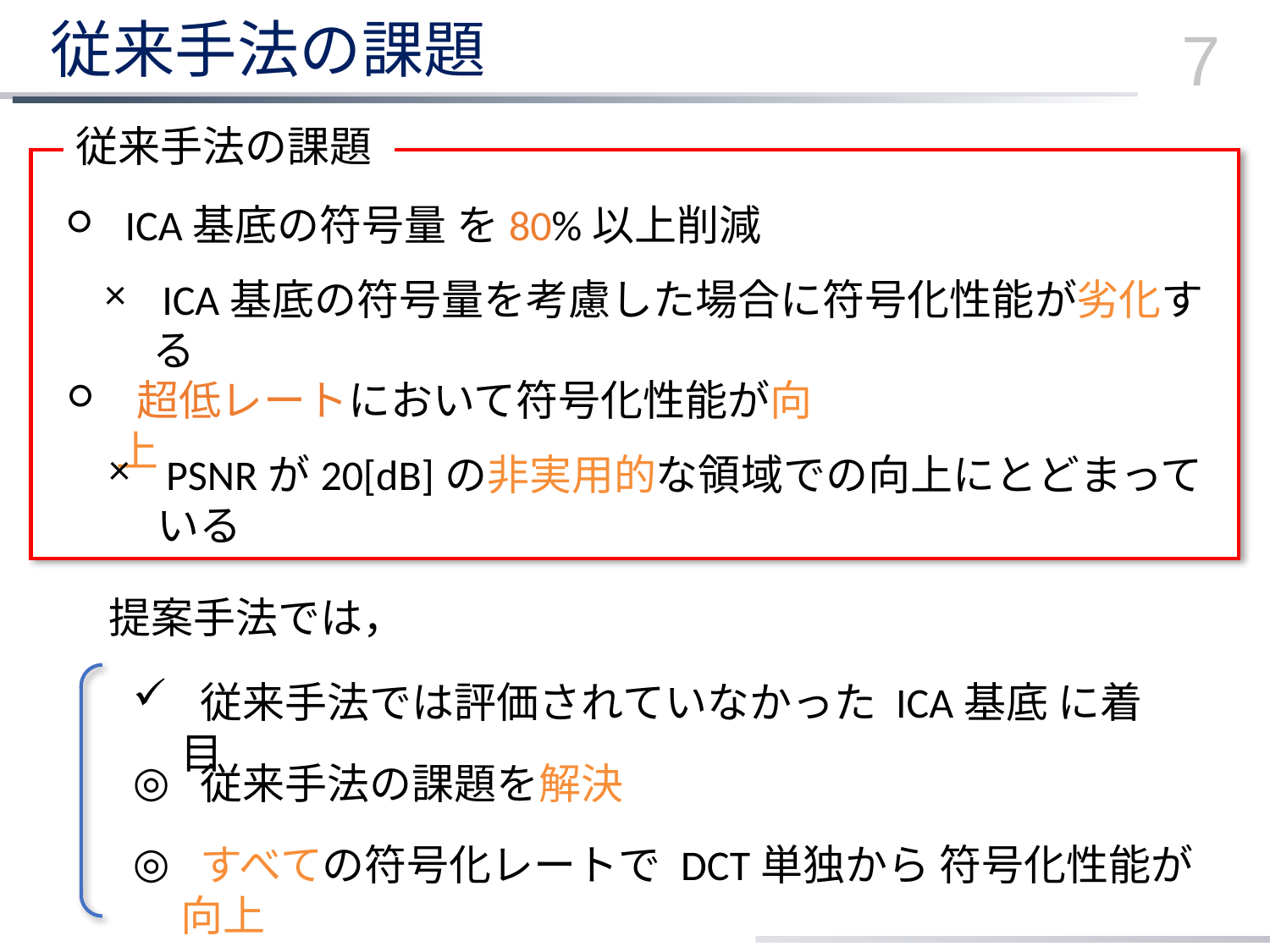

# 従来手法の課題
7
従来手法の課題

 ICA基底の符号量 を80%以上削減
 超低レートにおいて符号化性能が向上
 ICA基底の符号量を考慮した場合に符号化性能が劣化する
 PSNRが20[dB]の非実用的な領域での向上にとどまっている
提案手法では，
 従来手法の課題を解決
 すべての符号化レートで DCT単独から 符号化性能が向上

 従来手法では評価されていなかった ICA基底 に着目